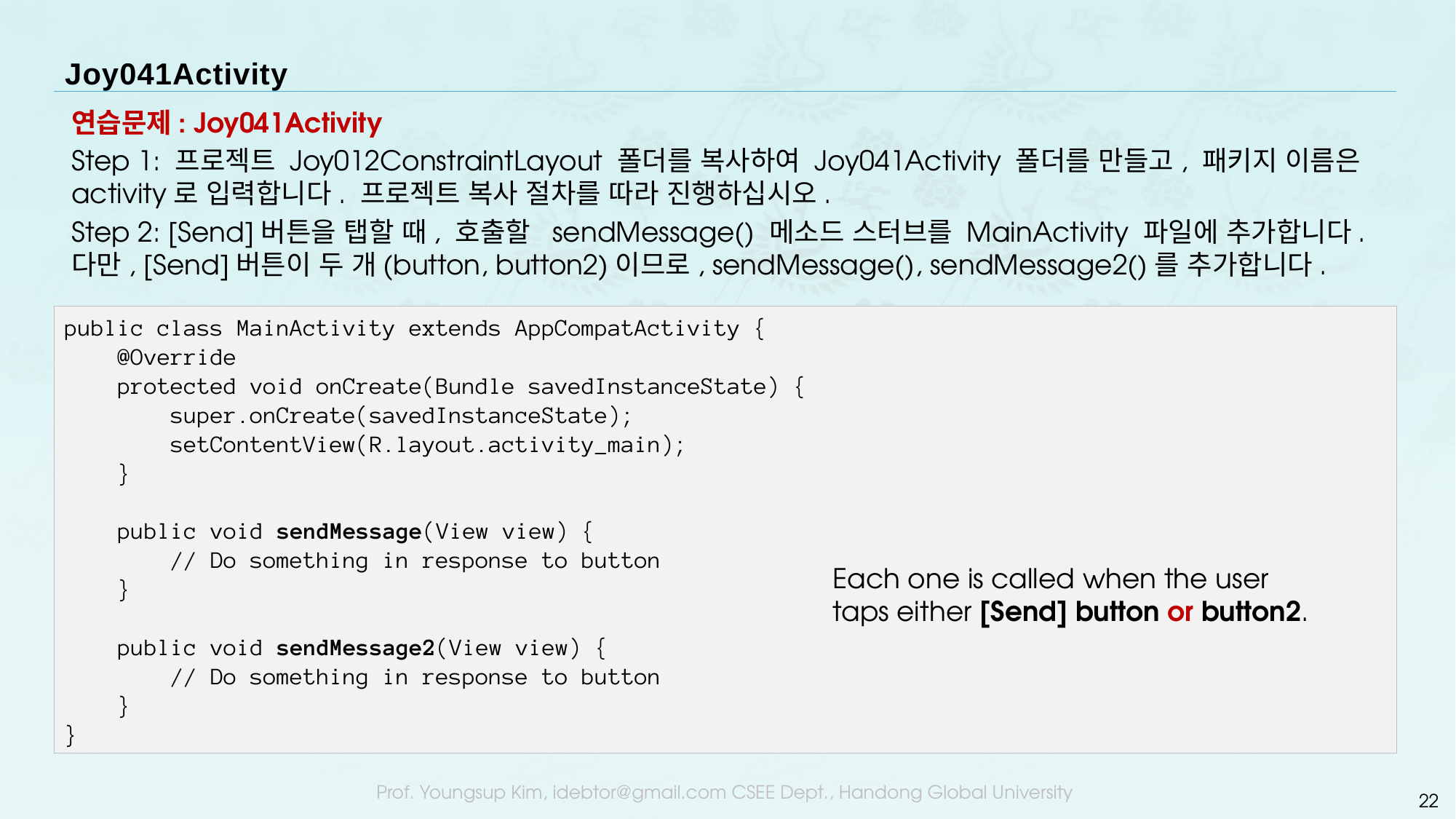

# Joy041Activity
연습문제: Joy041Activity
Step 1: 프로젝트 Joy012ConstraintLayout 폴더를 복사하여 Joy041Activity 폴더를 만들고, 패키지 이름은 activity로 입력합니다. 프로젝트 복사 절차를 따라 진행하십시오.
Step 2: [Send]버튼을 탭할 때, 호출할  sendMessage() 메소드 스터브를 MainActivity 파일에 추가합니다.
다만, [Send]버튼이 두 개(button, button2)이므로, sendMessage(), sendMessage2()를 추가합니다.

public class MainActivity extends AppCompatActivity {
    @Override
    protected void onCreate(Bundle savedInstanceState) {
        super.onCreate(savedInstanceState);
        setContentView(R.layout.activity_main);
    }

    public void sendMessage(View view) {
        // Do something in response to button
    }

    public void sendMessage2(View view) {
        // Do something in response to button
    }
}
Each one is called when the user taps either [Send] button or button2.
22